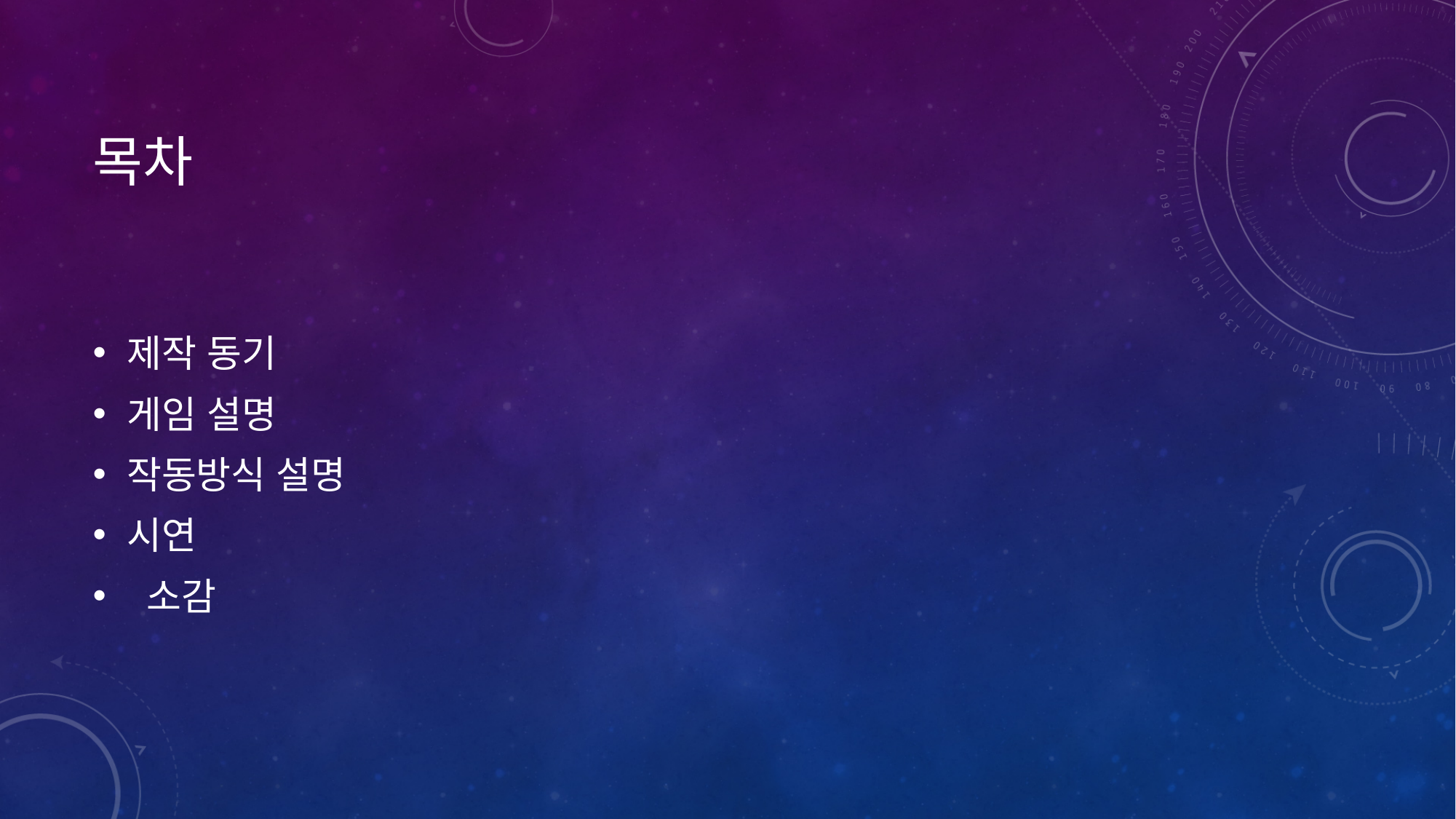

# 목차
제작 동기
게임 설명
작동방식 설명
시연
 소감